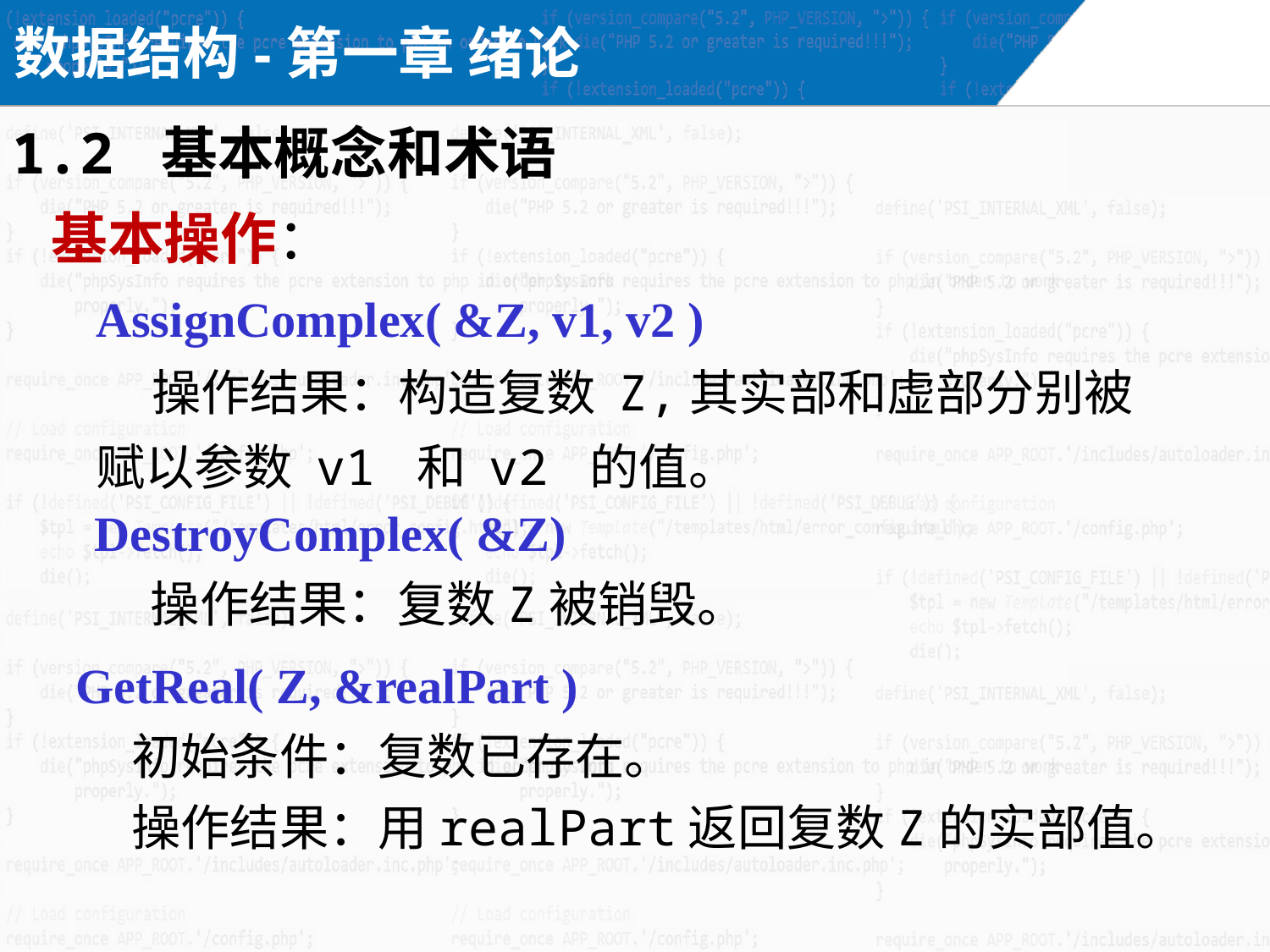

数据结构-第一章 绪论
1.2 基本概念和术语
基本操作：
AssignComplex( &Z, v1, v2 )
    操作结果：构造复数 Z,其实部和虚部分别被赋以参数 v1 和 v2 的值。
DestroyComplex( &Z)
    操作结果：复数Z被销毁。
GetReal( Z, &realPart )
    初始条件：复数已存在。
    操作结果：用realPart返回复数Z的实部值。